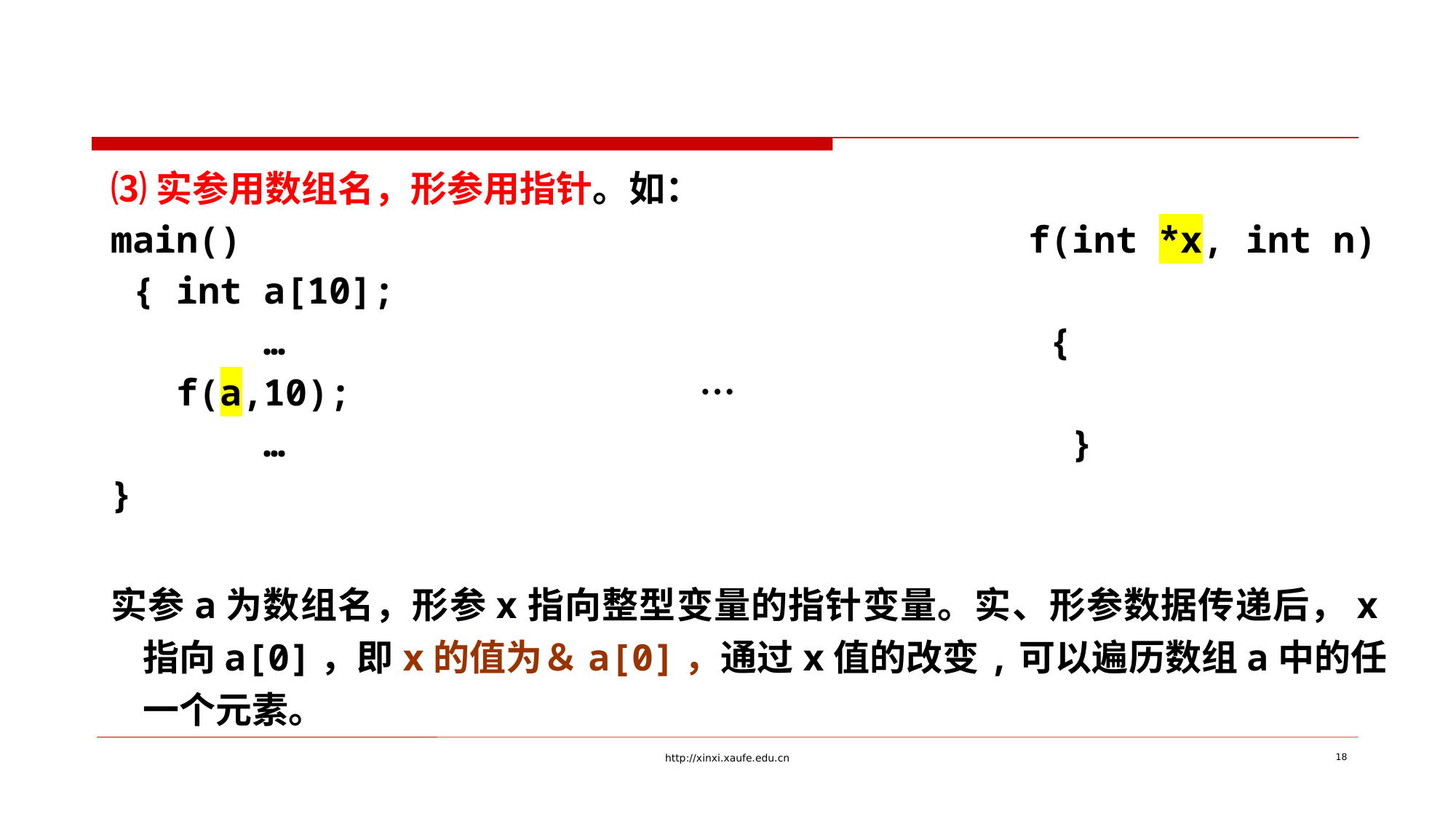

⑶实参用数组名，形参用指针。如：
main()                                    f(int *x, int n)
 { int a[10];
       …                                   {
   f(a,10); 　　                     　　…
       …                                    }
}

实参a为数组名，形参x指向整型变量的指针变量。实、形参数据传递后，x指向a[0]，即x的值为＆a[0]，通过x值的改变,可以遍历数组a中的任一个元素。
http://xinxi.xaufe.edu.cn
18